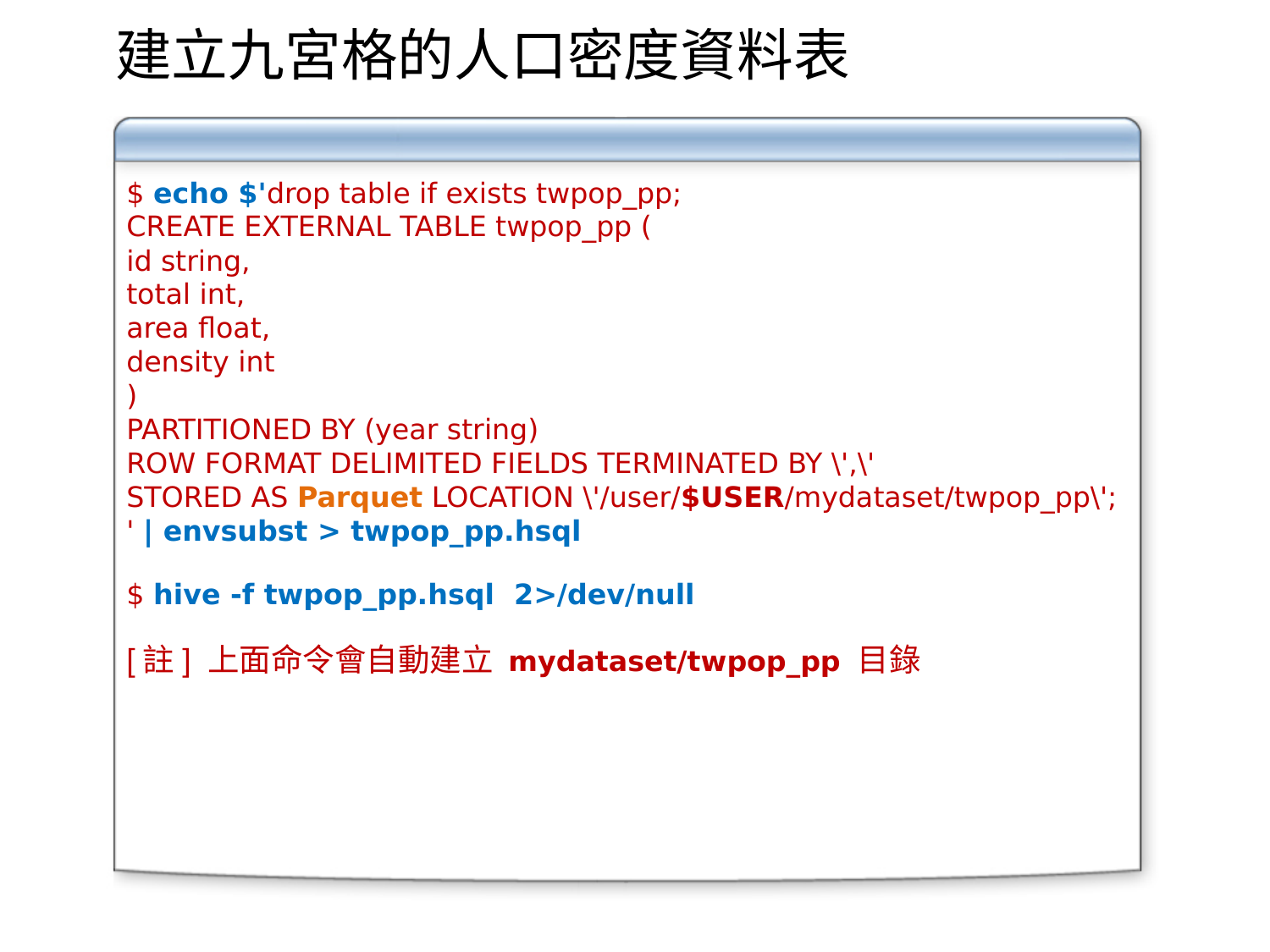

建立九宮格的人口密度資料表
$ echo $'drop table if exists twpop_pp;
CREATE EXTERNAL TABLE twpop_pp (
id string,
total int,
area float,
density int
)
PARTITIONED BY (year string)
ROW FORMAT DELIMITED FIELDS TERMINATED BY \',\'
STORED AS Parquet LOCATION \'/user/$USER/mydataset/twpop_pp\'; ' | envsubst > twpop_pp.hsql

$ hive -f twpop_pp.hsql  2>/dev/null

[註] 上面命令會自動建立 mydataset/twpop_pp 目錄